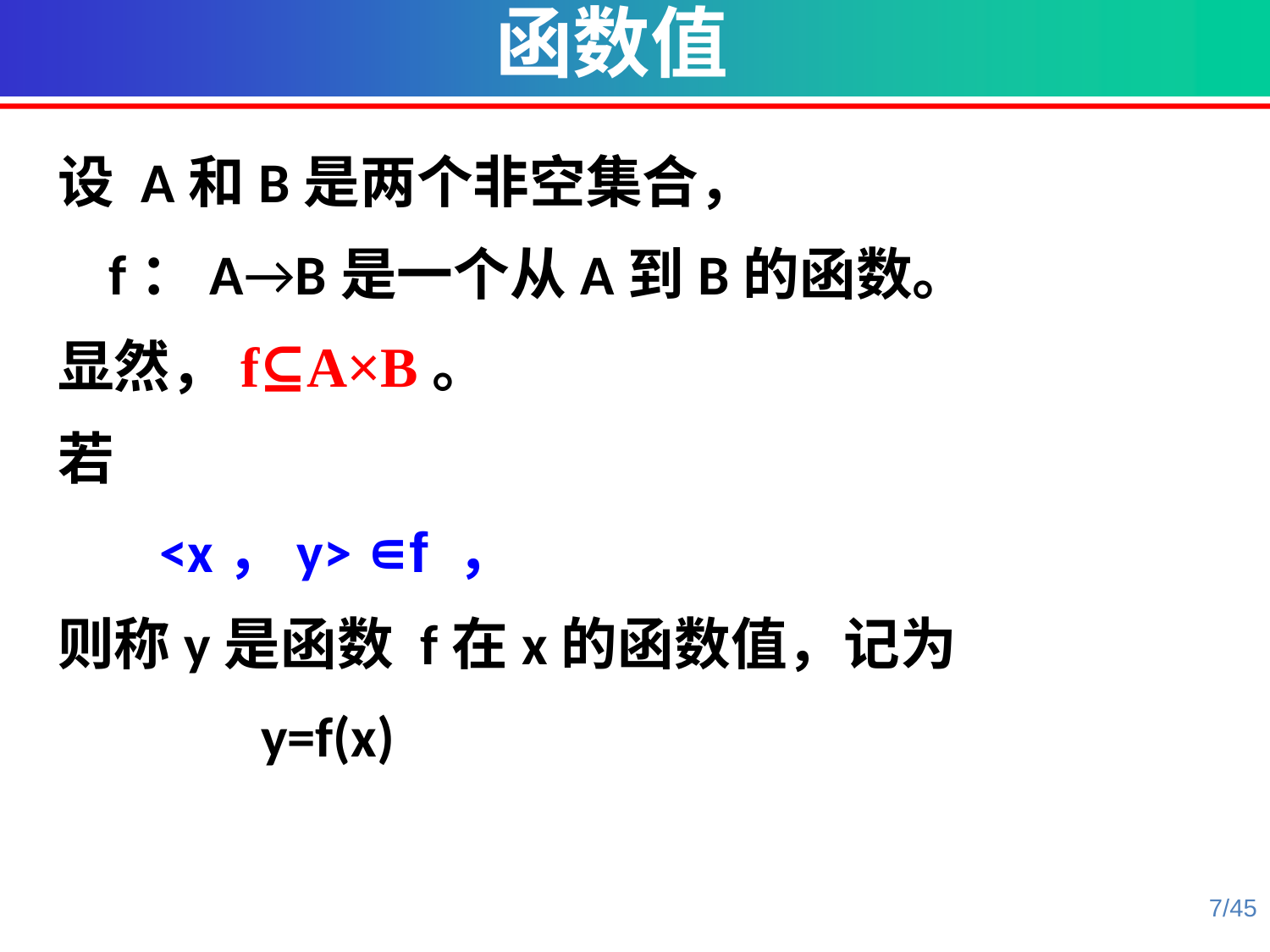

函数值
设 A和B是两个非空集合，
    f：A→B是一个从A到B的函数。
显然，f⊆A×B。
若
        <x，y> ∊f ，
则称y是函数 f在x的函数值，记为
                y=f(x)
7/45